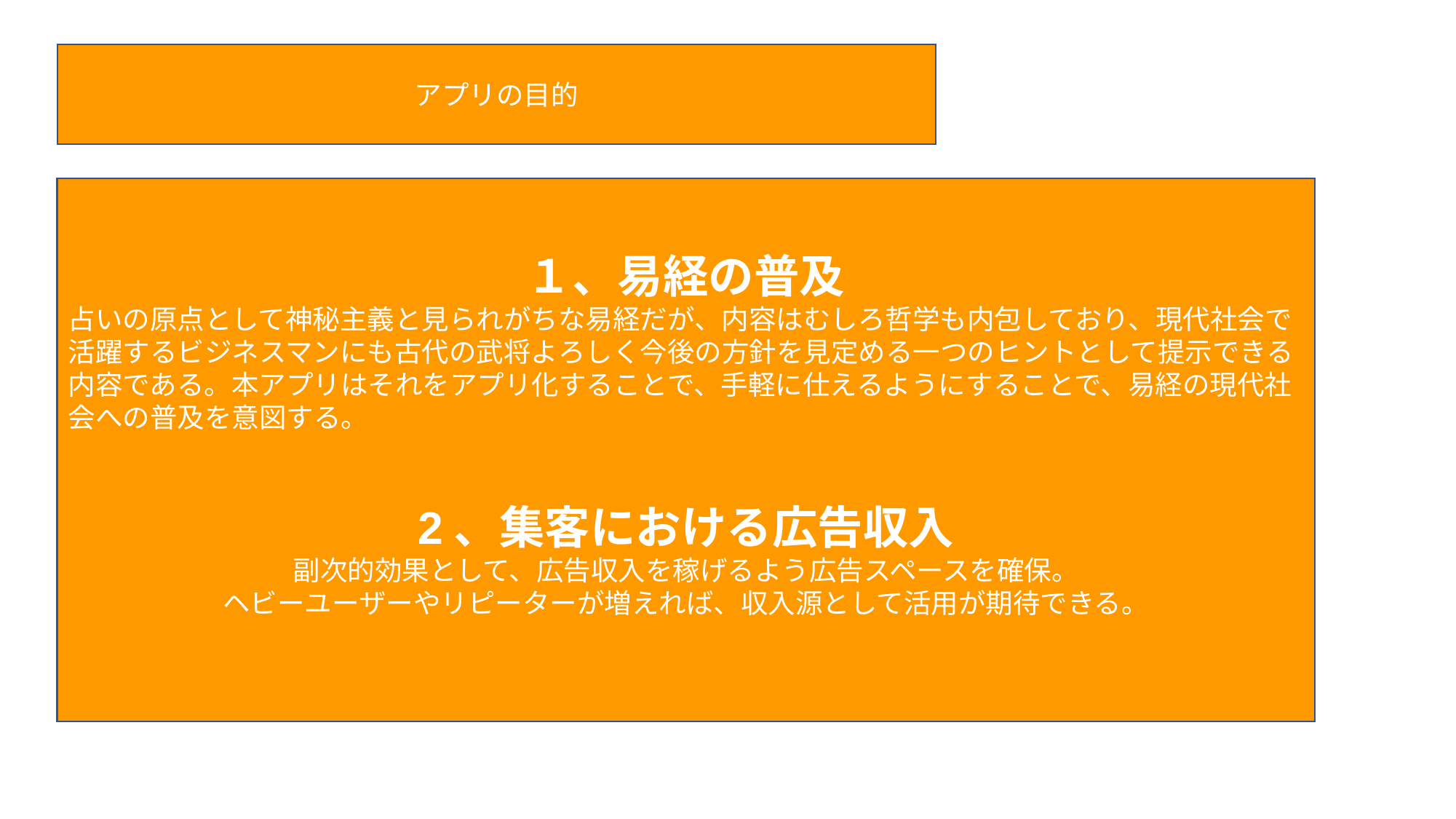

アプリの目的
１、易経の普及
占いの原点として神秘主義と見られがちな易経だが、内容はむしろ哲学も内包しており、現代社会で活躍するビジネスマンにも古代の武将よろしく今後の方針を見定める一つのヒントとして提示できる内容である。本アプリはそれをアプリ化することで、手軽に仕えるようにすることで、易経の現代社会への普及を意図する。

2、集客における広告収入
副次的効果として、広告収入を稼げるよう広告スペースを確保。
ヘビーユーザーやリピーターが増えれば、収入源として活用が期待できる。